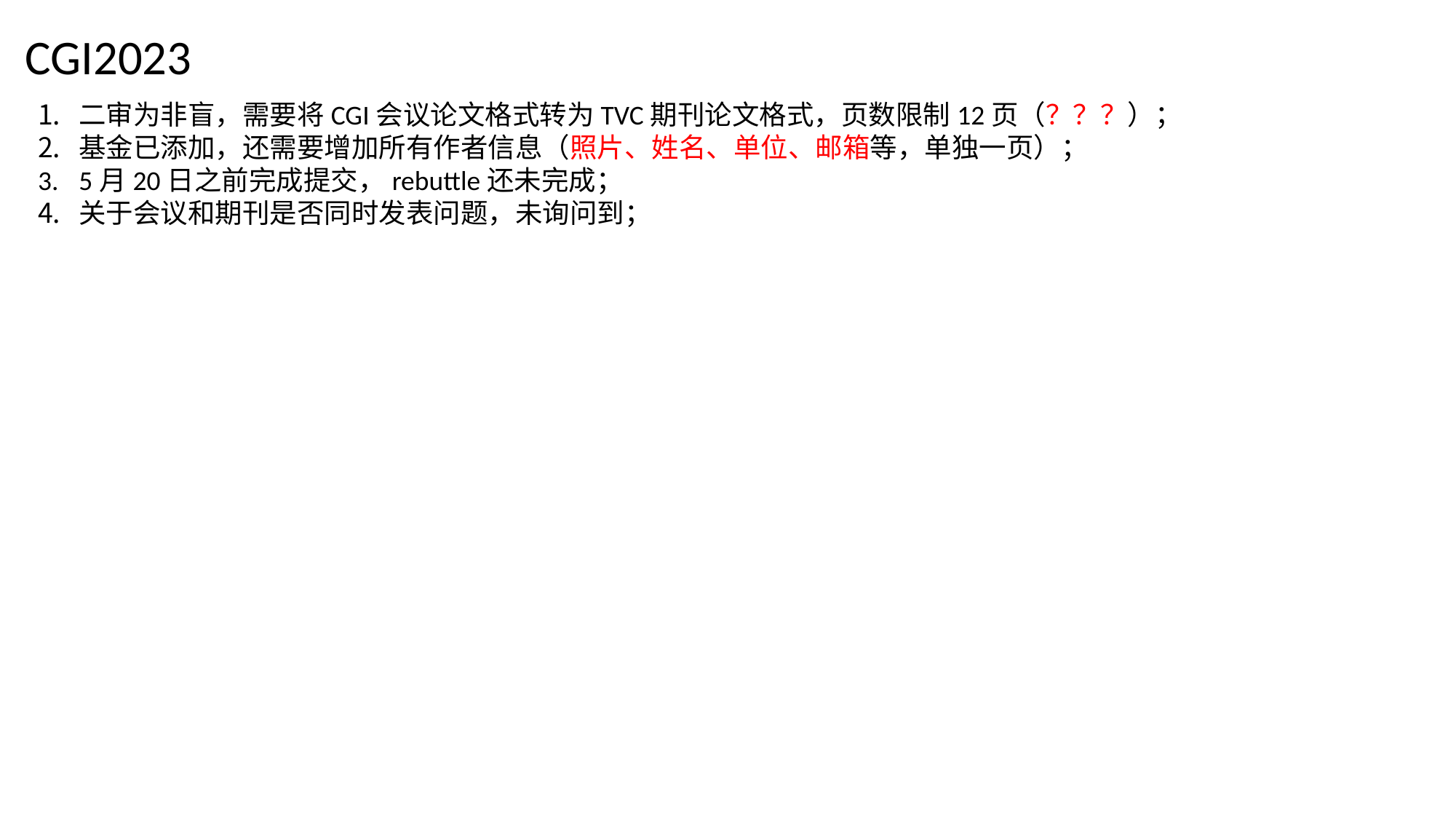

CGI2023

二审为非盲，需要将CGI会议论文格式转为TVC期刊论文格式，页数限制12页（？？？）；
基金已添加，还需要增加所有作者信息（照片、姓名、单位、邮箱等，单独一页）；
5月20日之前完成提交，rebuttle还未完成；
关于会议和期刊是否同时发表问题，未询问到；